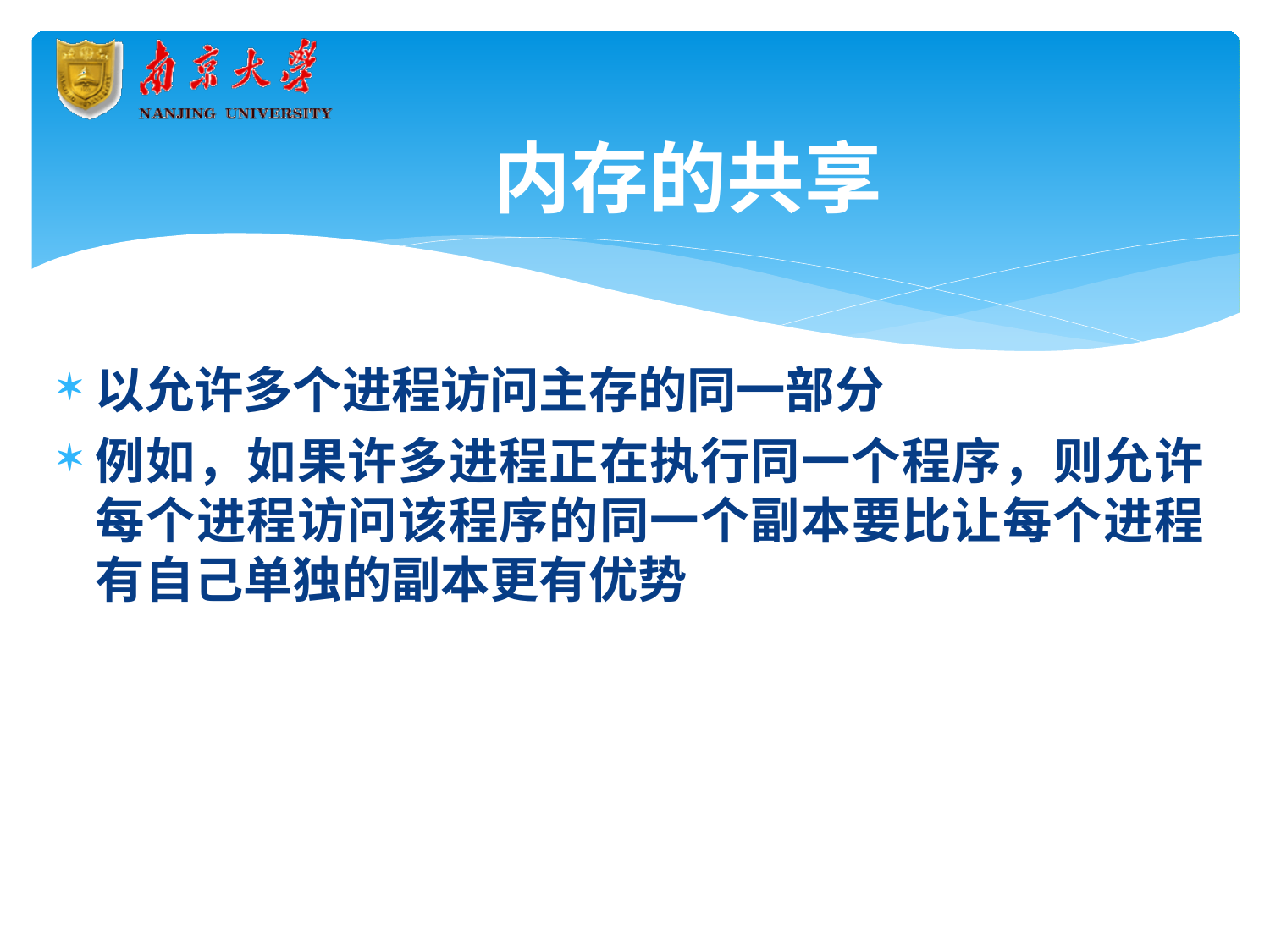

# 内存的共享
以允许多个进程访问主存的同一部分
例如，如果许多进程正在执行同一个程序，则允许 每个进程访问该程序的同一个副本要比让每个进程 有自己单独的副本更有优势